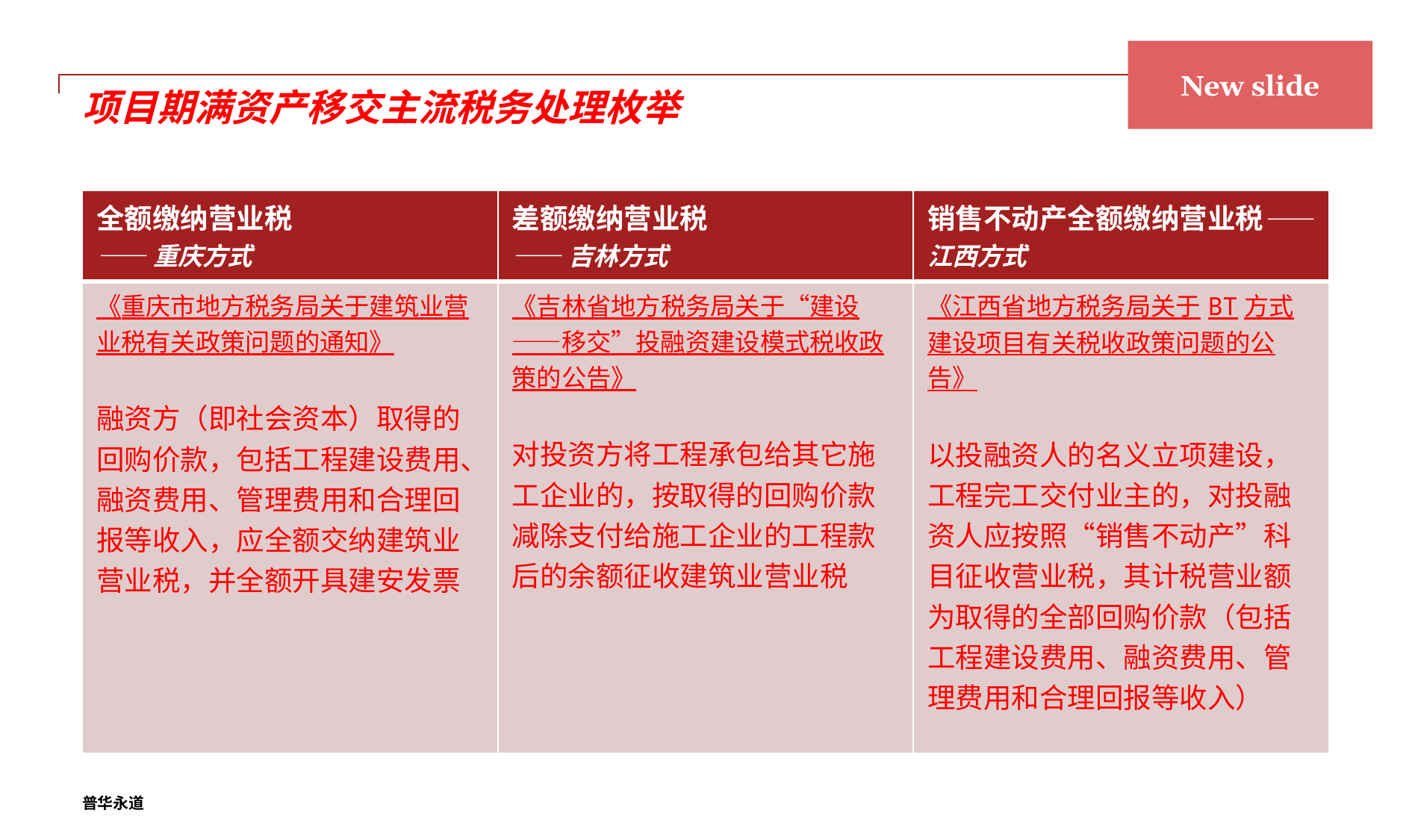

New slide

# 项目期满资产移交主流税务处理枚举
| 全额缴纳营业税 ——重庆方式 | 差额缴纳营业税 ——吉林方式 | 销售不动产全额缴纳营业税——江西方式 |
| --- | --- | --- |
| 《重庆市地方税务局关于建筑业营业税有关政策问题的通知》 融资方（即社会资本）取得的回购价款，包括工程建设费用、融资费用、管理费用和合理回报等收入，应全额交纳建筑业营业税，并全额开具建安发票 | 《吉林省地方税务局关于“建设——移交”投融资建设模式税收政策的公告》 对投资方将工程承包给其它施工企业的，按取得的回购价款减除支付给施工企业的工程款后的余额征收建筑业营业税 | 《江西省地方税务局关于BT方式建设项目有关税收政策问题的公告》 以投融资人的名义立项建设，工程完工交付业主的，对投融资人应按照“销售不动产”科目征收营业税，其计税营业额为取得的全部回购价款（包括工程建设费用、融资费用、管理费用和合理回报等收入） |